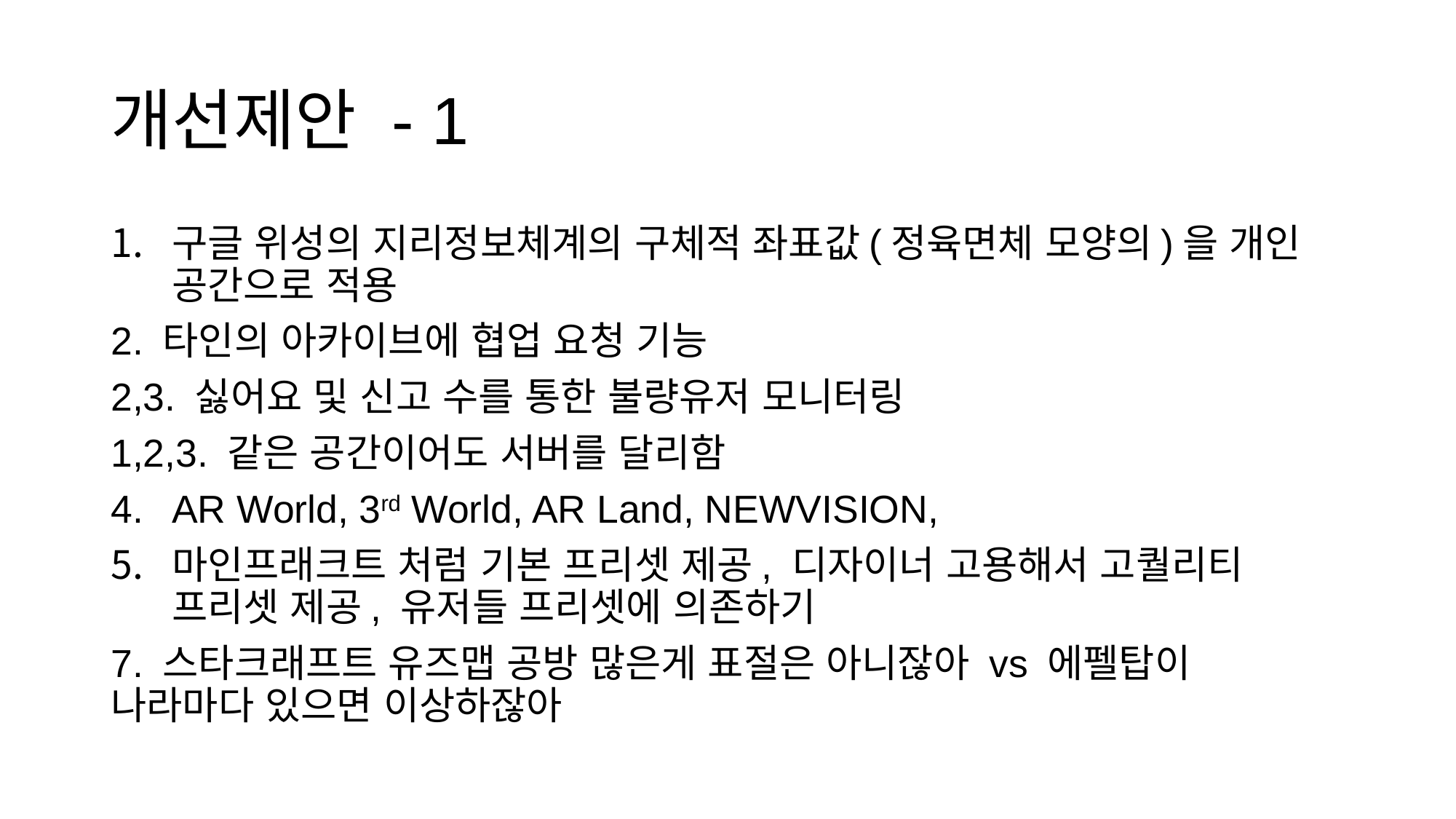

# 개선제안 - 1
구글 위성의 지리정보체계의 구체적 좌표값(정육면체 모양의)을 개인 공간으로 적용
2. 타인의 아카이브에 협업 요청 기능
2,3. 싫어요 및 신고 수를 통한 불량유저 모니터링
1,2,3. 같은 공간이어도 서버를 달리함
AR World, 3rd World, AR Land, NEWVISION,
마인프래크트 처럼 기본 프리셋 제공, 디자이너 고용해서 고퀄리티 프리셋 제공, 유저들 프리셋에 의존하기
7. 스타크래프트 유즈맵 공방 많은게 표절은 아니잖아 vs 에펠탑이 나라마다 있으면 이상하잖아